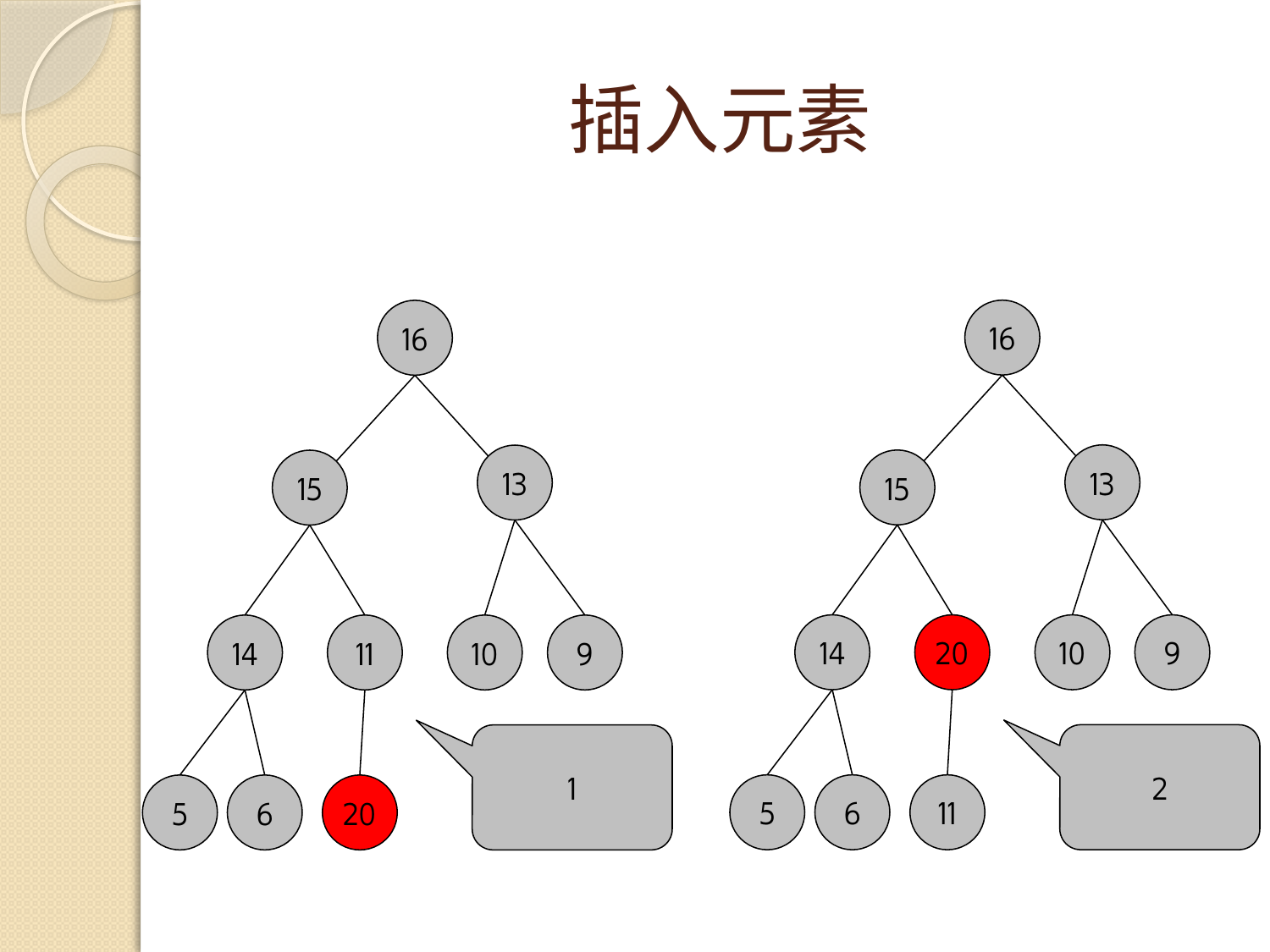

# 插入元素
16
16
13
15
14
11
10
9
5
6
20
13
15
14
20
10
9
2
1
5
6
11